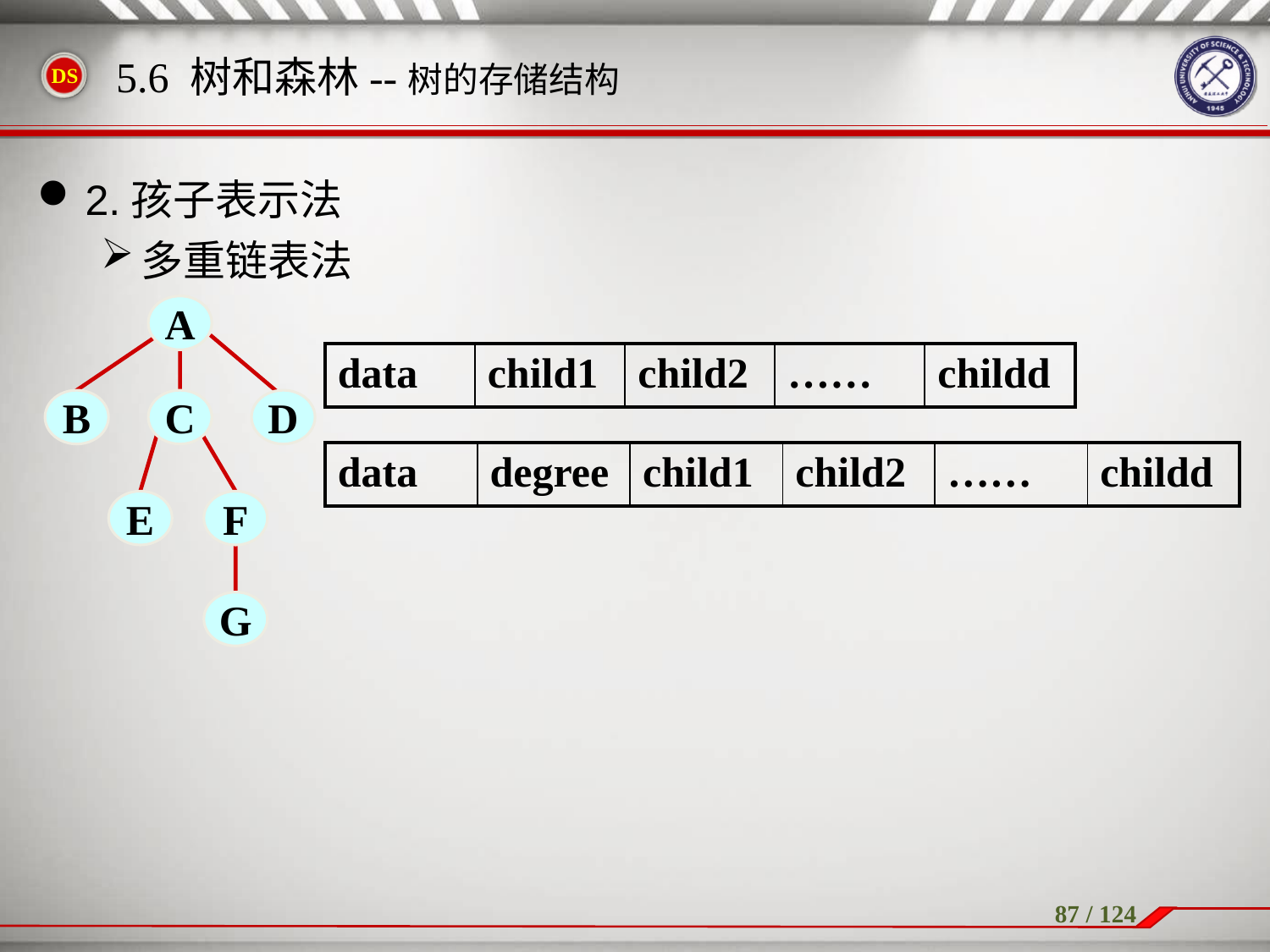

5.6 树和森林--树的存储结构
2.孩子表示法
多重链表法

A

B
C
D
E
F
G
| data | child1 | child2 | …… | childd |
| --- | --- | --- | --- | --- |
| data | degree | child1 | child2 | …… | childd |
| --- | --- | --- | --- | --- | --- |